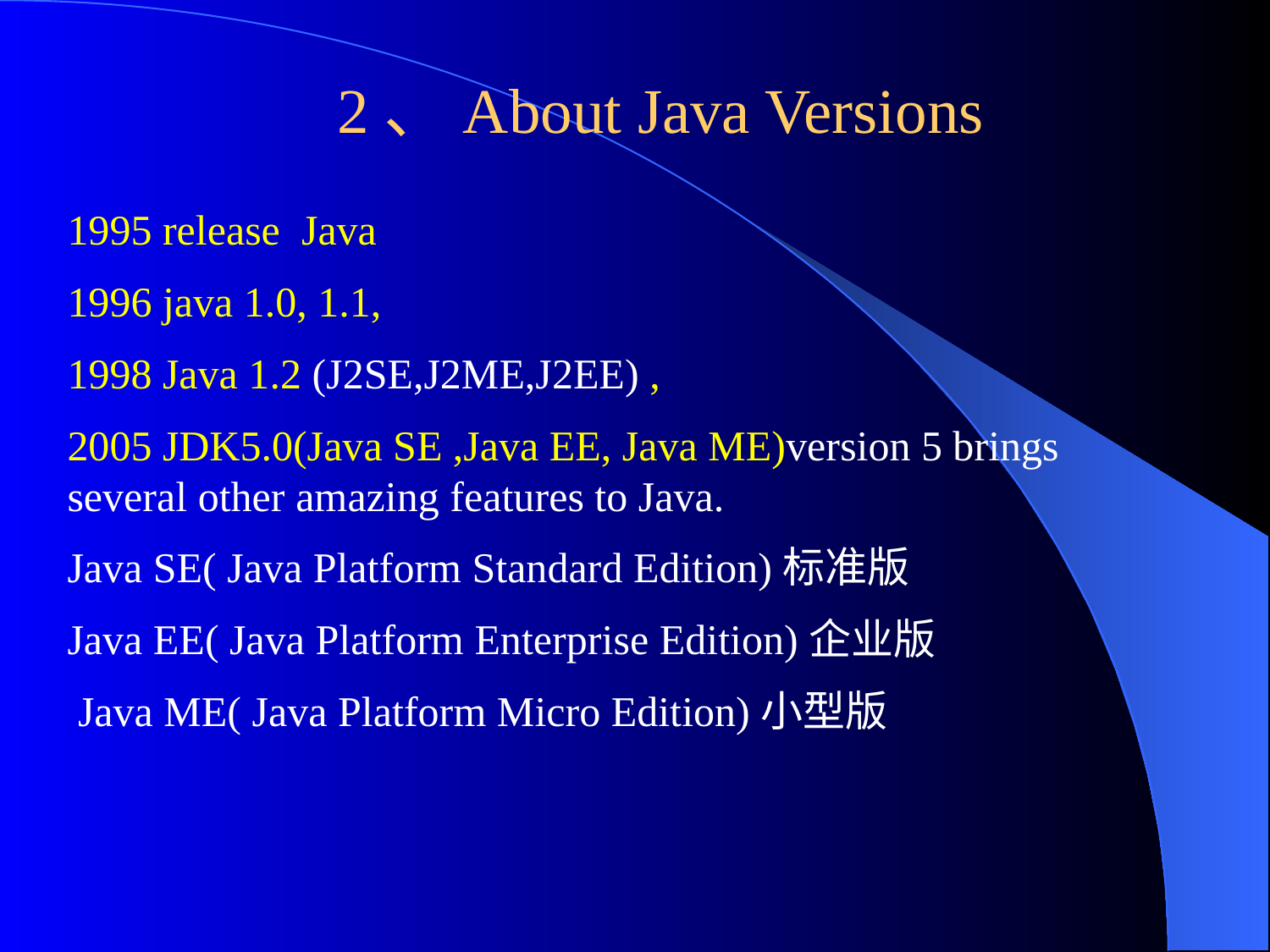

2、About Java Versions
1995 release  Java
1996 java 1.0, 1.1,
 Java 1.2 (J2SE,J2ME,J2EE) ,
2005 JDK5.0(Java SE ,Java EE, Java ME)version 5 brings several other amazing features to Java.
Java SE( Java Platform Standard Edition)标准版
Java EE( Java Platform Enterprise Edition)企业版
 Java ME( Java Platform Micro Edition)小型版